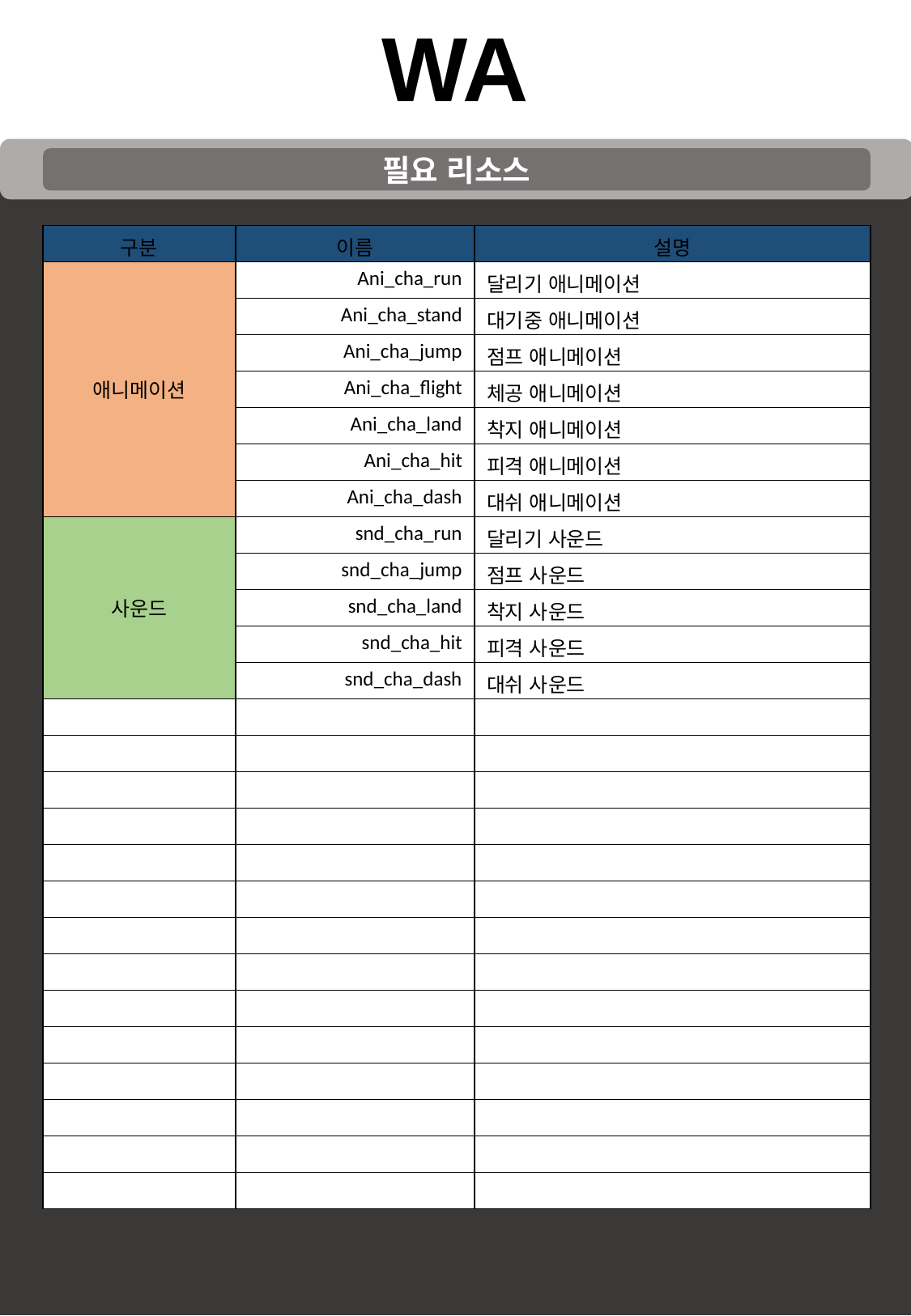

WA

필요 리소스

| 구분 | 이름 | 설명 |
| --- | --- | --- |
| 애니메이션 | Ani\_cha\_run | 달리기 애니메이션 |
|  | Ani\_cha\_stand | 대기중 애니메이션 |
|  | Ani\_cha\_jump | 점프 애니메이션 |
|  | Ani\_cha\_flight | 체공 애니메이션 |
|  | Ani\_cha\_land | 착지 애니메이션 |
|  | Ani\_cha\_hit | 피격 애니메이션 |
|  | Ani\_cha\_dash | 대쉬 애니메이션 |
| 사운드 | snd\_cha\_run | 달리기 사운드 |
|  | snd\_cha\_jump | 점프 사운드 |
|  | snd\_cha\_land | 착지 사운드 |
|  | snd\_cha\_hit | 피격 사운드 |
|  | snd\_cha\_dash | 대쉬 사운드 |
|  |  |  |
|  |  |  |
|  |  |  |
|  |  |  |
|  |  |  |
|  |  |  |
|  |  |  |
|  |  |  |
|  |  |  |
|  |  |  |
|  |  |  |
|  |  |  |
|  |  |  |
|  |  |  |